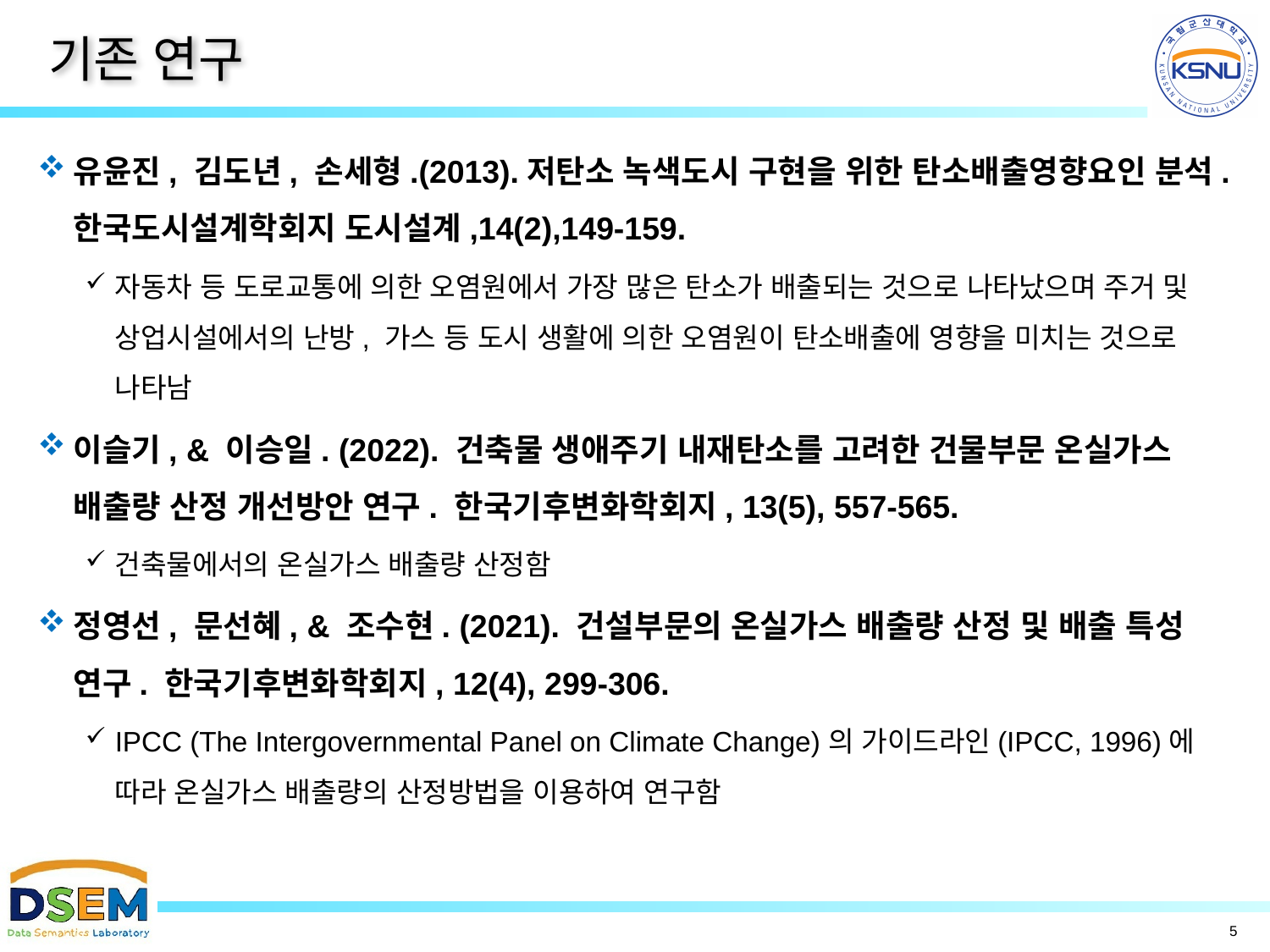

# 기존 연구
유윤진, 김도년, 손세형.(2013).저탄소 녹색도시 구현을 위한 탄소배출영향요인 분석.한국도시설계학회지 도시설계,14(2),149-159.
자동차 등 도로교통에 의한 오염원에서 가장 많은 탄소가 배출되는 것으로 나타났으며 주거 및 상업시설에서의 난방, 가스 등 도시 생활에 의한 오염원이 탄소배출에 영향을 미치는 것으로 나타남
이슬기, & 이승일. (2022). 건축물 생애주기 내재탄소를 고려한 건물부문 온실가스 배출량 산정 개선방안 연구. 한국기후변화학회지, 13(5), 557-565.
건축물에서의 온실가스 배출량 산정함
정영선, 문선혜, & 조수현. (2021). 건설부문의 온실가스 배출량 산정 및 배출 특성 연구. 한국기후변화학회지, 12(4), 299-306.
IPCC (The Intergovernmental Panel on Climate Change)의 가이드라인(IPCC, 1996)에 따라 온실가스 배출량의 산정방법을 이용하여 연구함
5